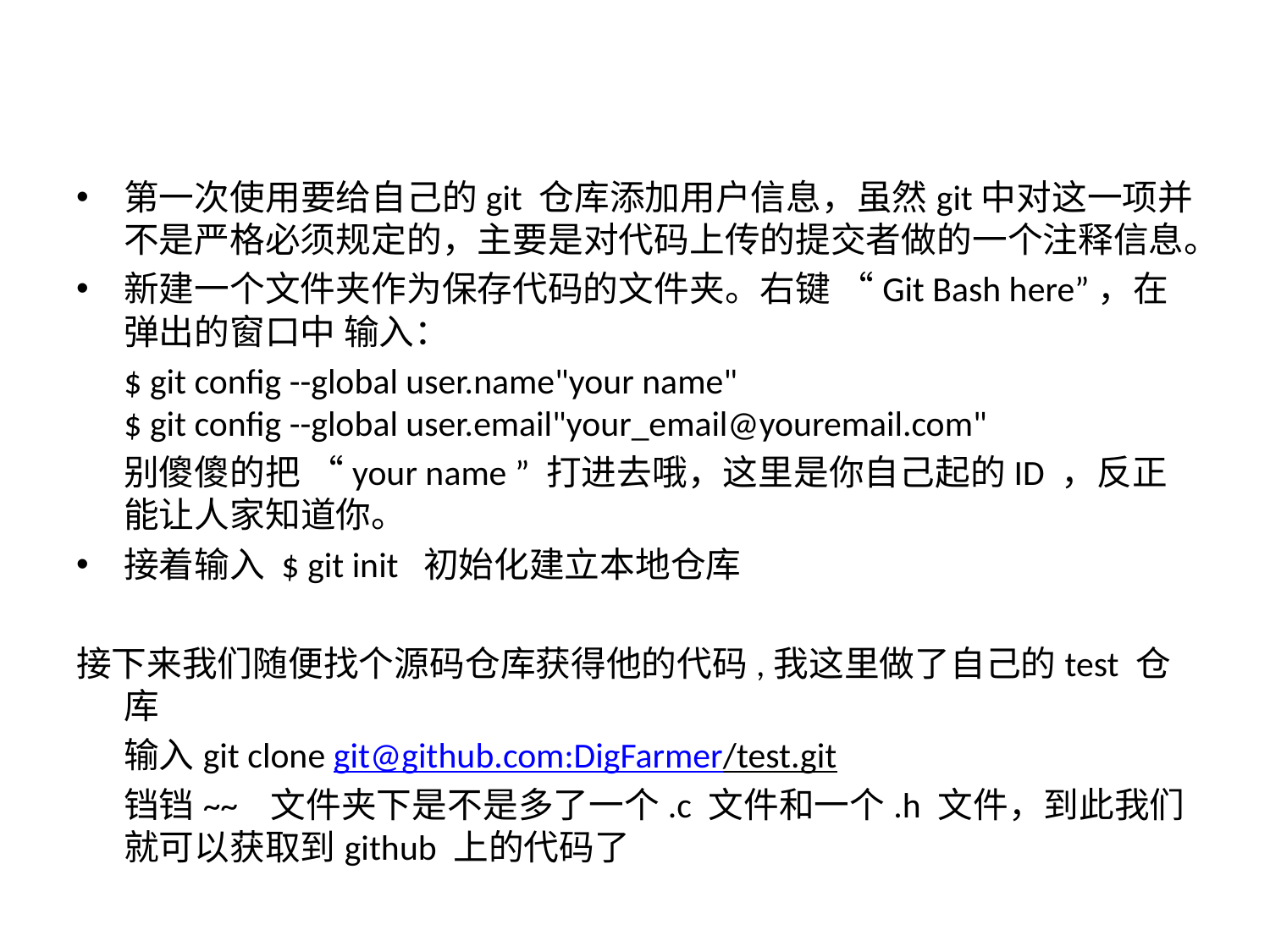

第一次使用要给自己的git 仓库添加用户信息，虽然git中对这一项并不是严格必须规定的，主要是对代码上传的提交者做的一个注释信息。
新建一个文件夹作为保存代码的文件夹。右键 “Git Bash here”，在弹出的窗口中 输入：
	$ git config --global user.name"your name" 
$ git config --global user.email"your_email@youremail.com"
	别傻傻的把 “your name ” 打进去哦，这里是你自己起的ID ，反正能让人家知道你。
接着输入 $ git init  初始化建立本地仓库

接下来我们随便找个源码仓库获得他的代码,我这里做了自己的test 仓库
	输入git clone git@github.com:DigFarmer/test.git
 	铛铛~~   文件夹下是不是多了一个.c 文件和一个.h 文件，到此我们就可以获取到github 上的代码了